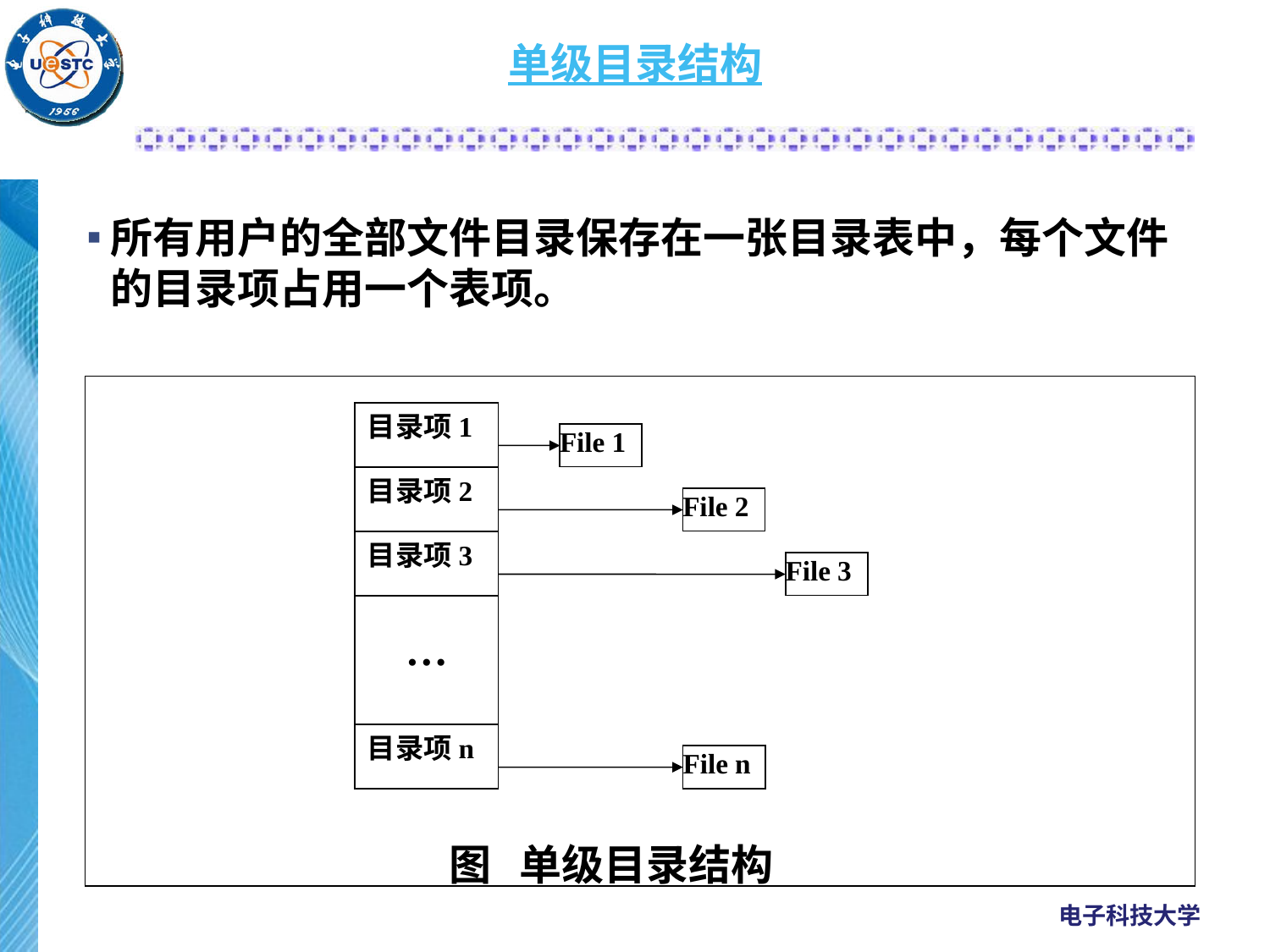

# 单级目录结构
所有用户的全部文件目录保存在一张目录表中，每个文件的目录项占用一个表项。

目录项1
File 1

目录项2
File 2

目录项3
File 3

…
目录项n
File n

图   单级目录结构